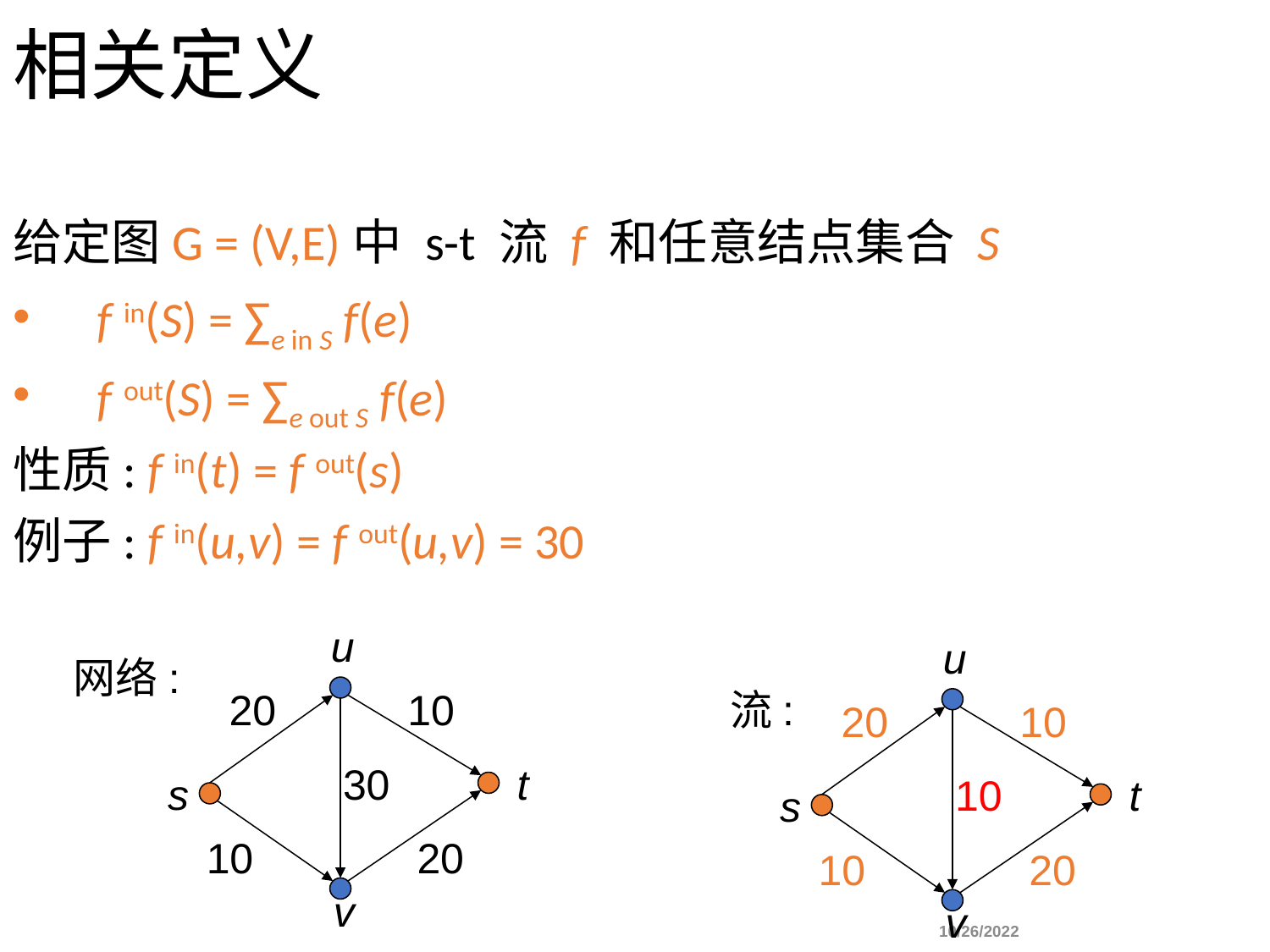

相关定义
给定图G = (V,E)中 s-t 流 f 和任意结点集合 S
f in(S) = ∑e in S f(e)
f out(S) = ∑e out S f(e)
性质: f in(t) = f out(s)
例子: f in(u,v) = f out(u,v) = 30
u
u
网络:
20

10
流:
20

10
30
t
s
10
t

s

10
20
10
20
v

v

		 				            10/26/2022